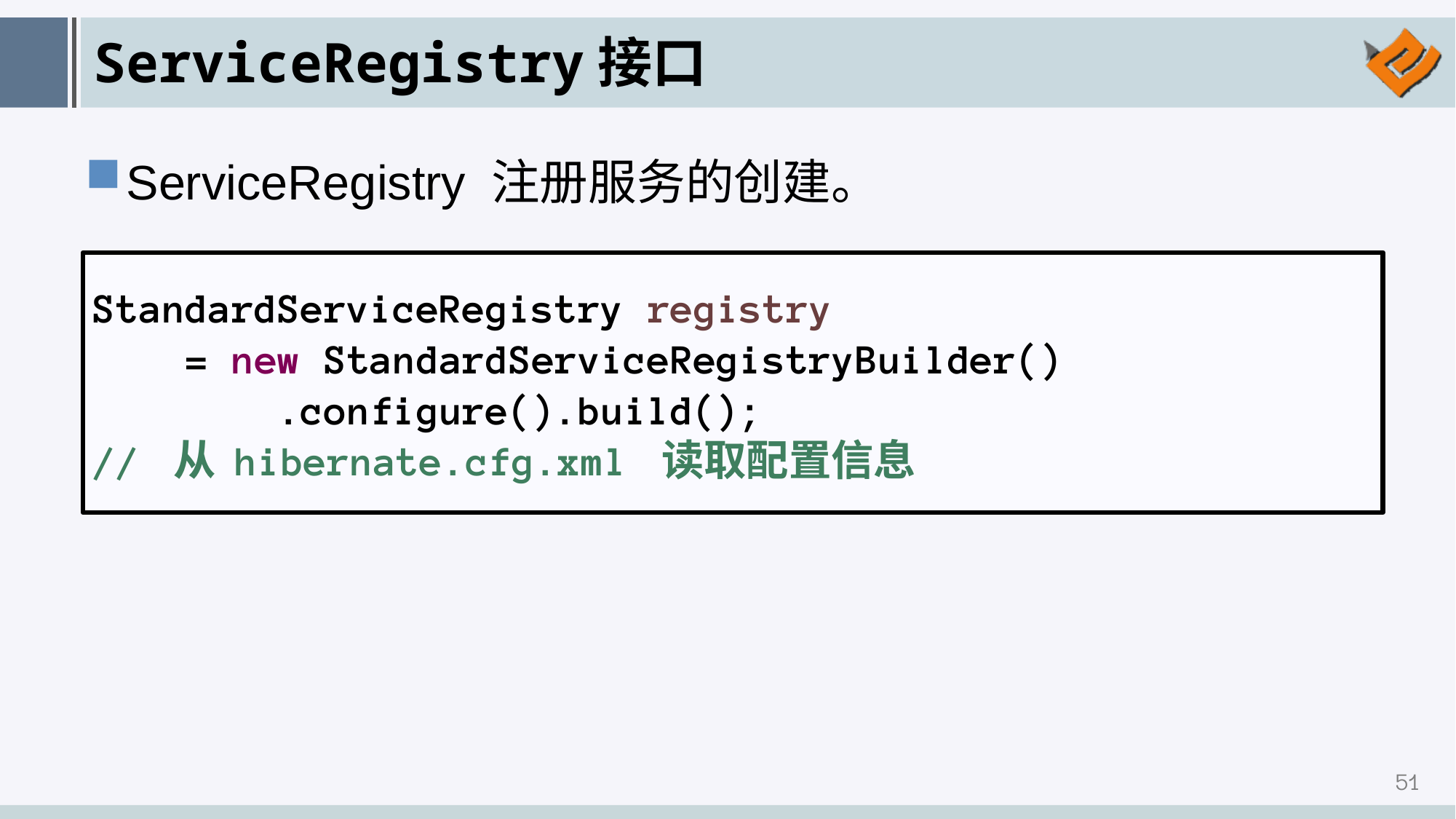

# ServiceRegistry接口
ServiceRegistry 注册服务的创建。
StandardServiceRegistry registry
    = new StandardServiceRegistryBuilder()
        .configure().build();
// 从 hibernate.cfg.xml 读取配置信息